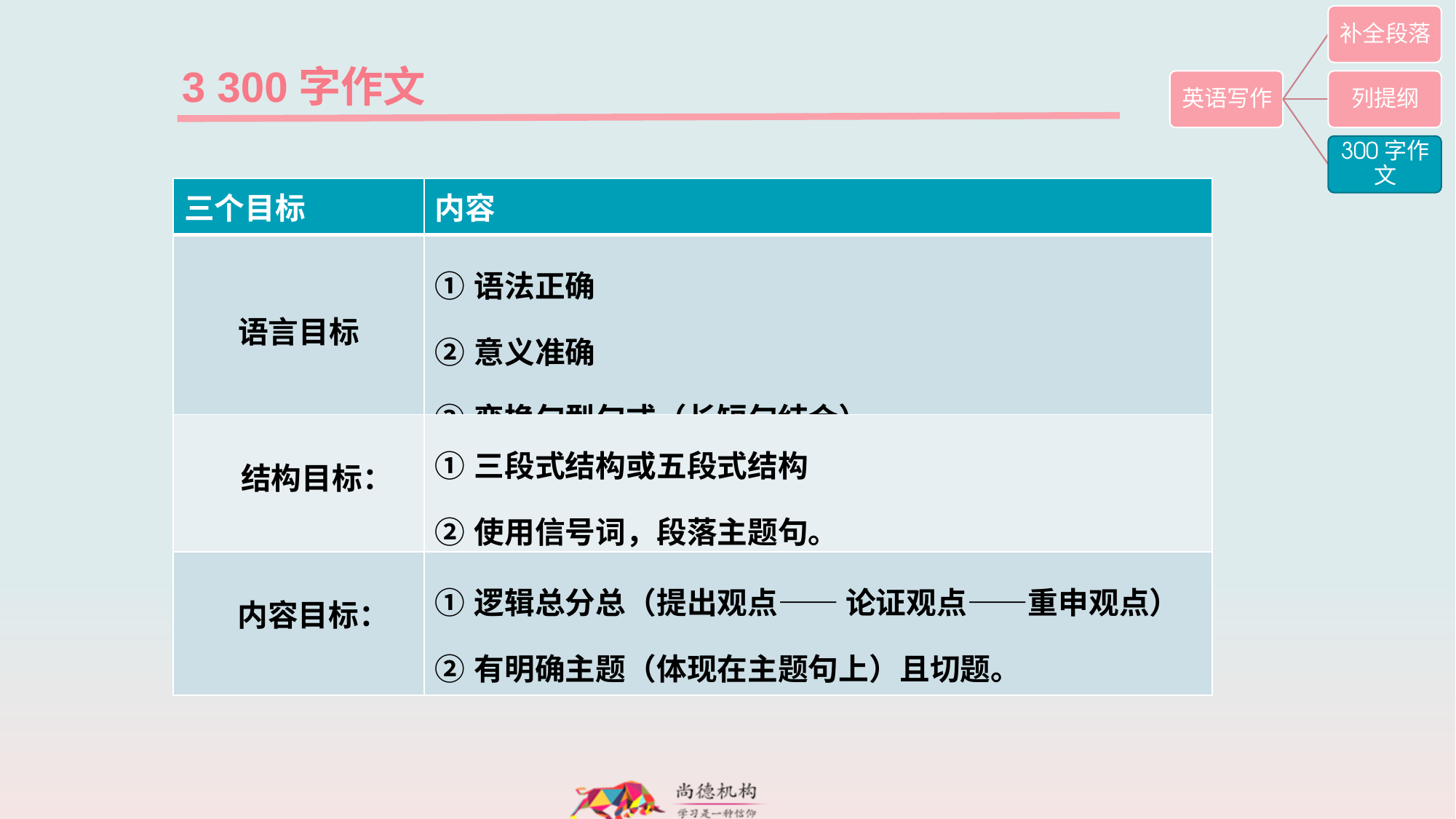

英语写作

补全段落

列提纲

300字作文
3 300字作文
| 三个目标 | 内容 |
| --- | --- |
| 语言目标 | ①语法正确 ②意义准确 ③变换句型句式（长短句结合） |
| 结构目标： | ①三段式结构或五段式结构 ②使用信号词，段落主题句。 |
| 内容目标： | ①逻辑总分总（提出观点—— 论证观点——重申观点） ②有明确主题（体现在主题句上）且切题。 |